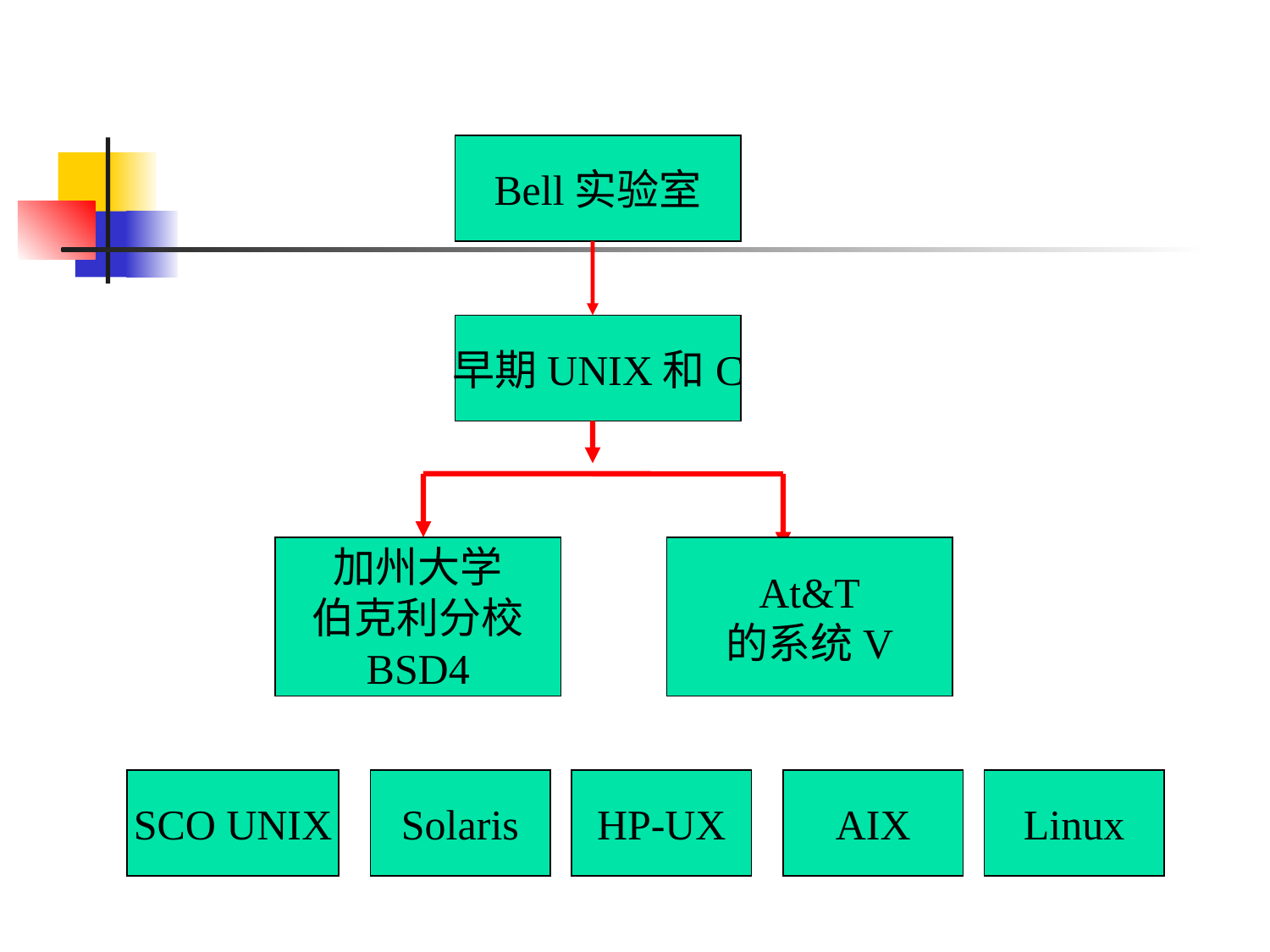

Bell实验室

早期UNIX和C

加州大学
伯克利分校
BSD4
At&T
的系统V
SCO UNIX
Solaris
HP-UX
AIX
Linux